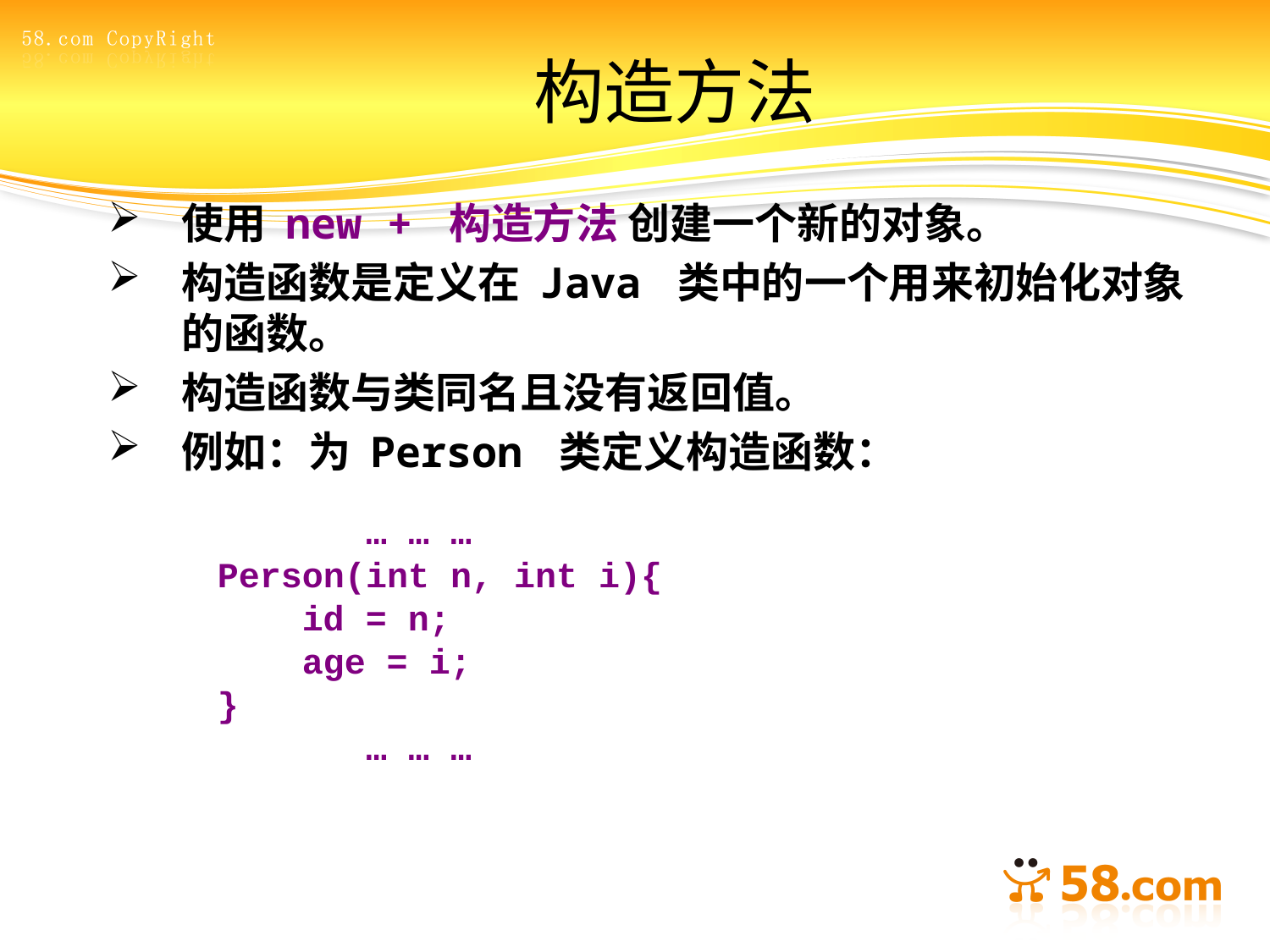

# 构造方法
使用 new + 构造方法 创建一个新的对象。
构造函数是定义在 Java 类中的一个用来初始化对象的函数。
构造函数与类同名且没有返回值。
例如：为 Person 类定义构造函数：
       … … …
Person(int n, int i){
    id = n;
    age = i;
}
       … … …